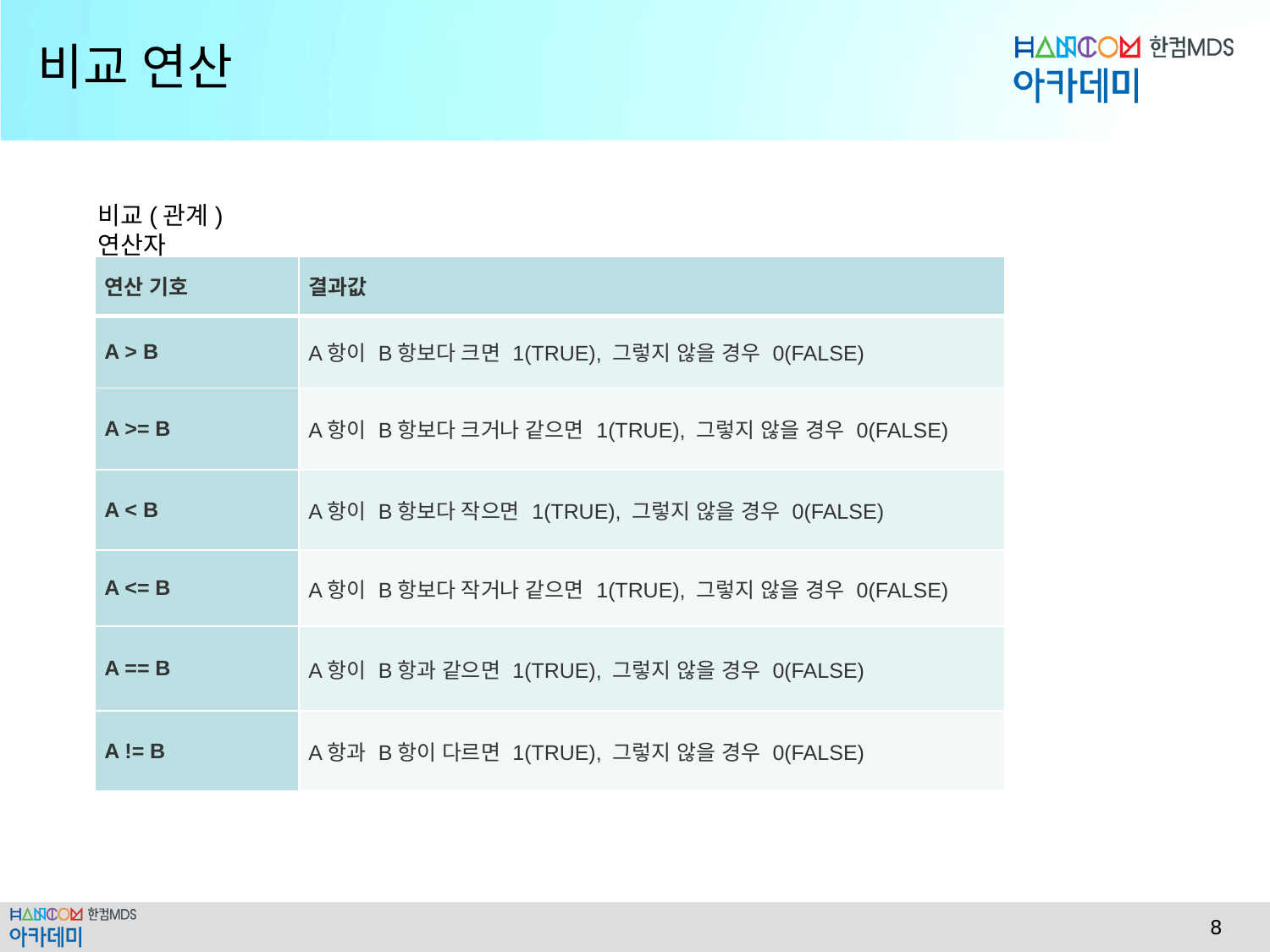

# 비교 연산
비교(관계) 연산자
| 연산 기호 | 결과값 |
| --- | --- |
| A > B | A항이 B항보다 크면 1(TRUE), 그렇지 않을 경우 0(FALSE) |
| A >= B | A항이 B항보다 크거나 같으면 1(TRUE), 그렇지 않을 경우 0(FALSE) |
| A < B | A항이 B항보다 작으면 1(TRUE), 그렇지 않을 경우 0(FALSE) |
| A <= B | A항이 B항보다 작거나 같으면 1(TRUE), 그렇지 않을 경우 0(FALSE) |
| A == B | A항이 B항과 같으면 1(TRUE), 그렇지 않을 경우 0(FALSE) |
| A != B | A항과 B항이 다르면 1(TRUE), 그렇지 않을 경우 0(FALSE) |
                               8